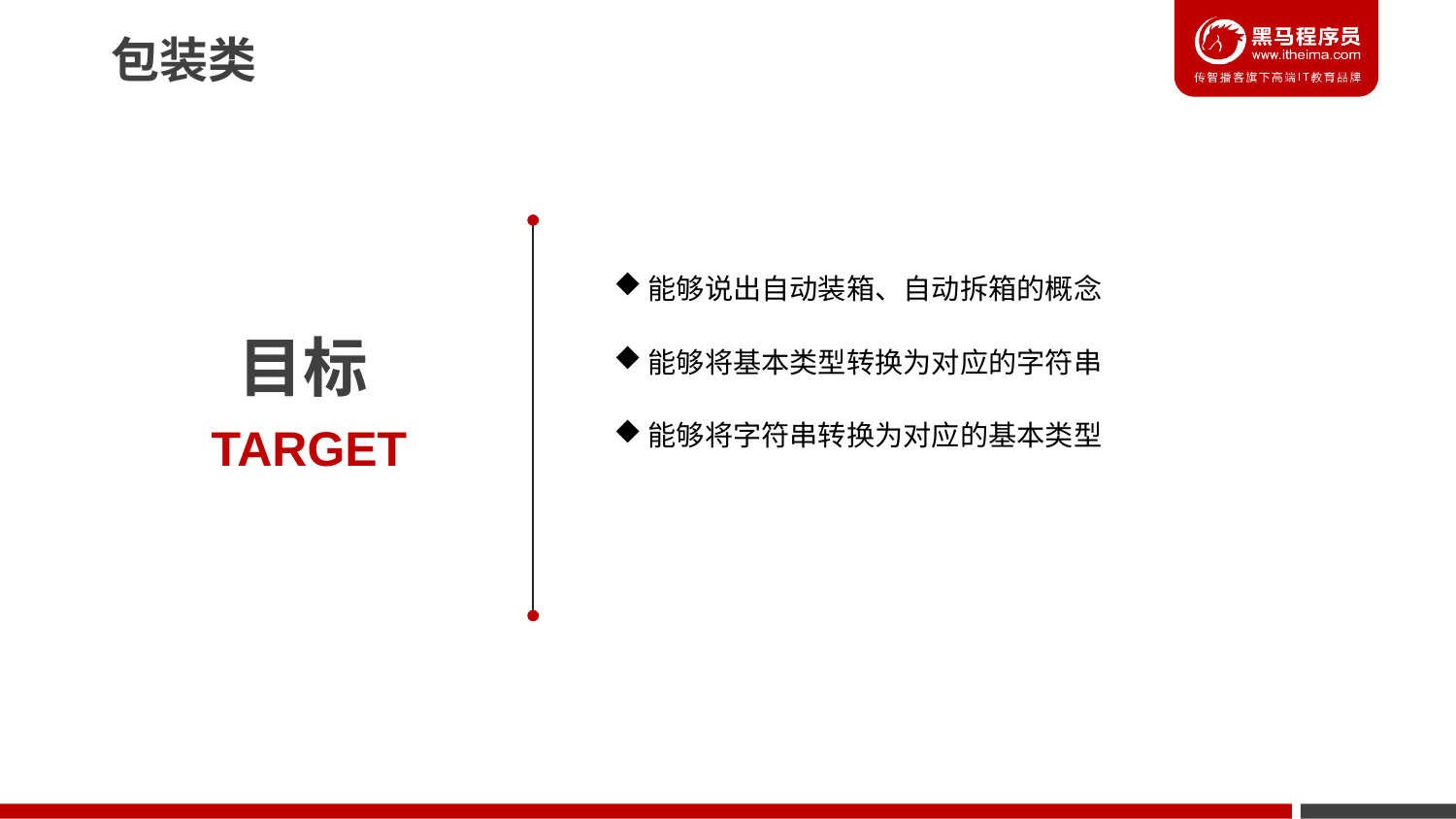

# 包装类
能够说出自动装箱、自动拆箱的概念
能够将基本类型转换为对应的字符串
能够将字符串转换为对应的基本类型